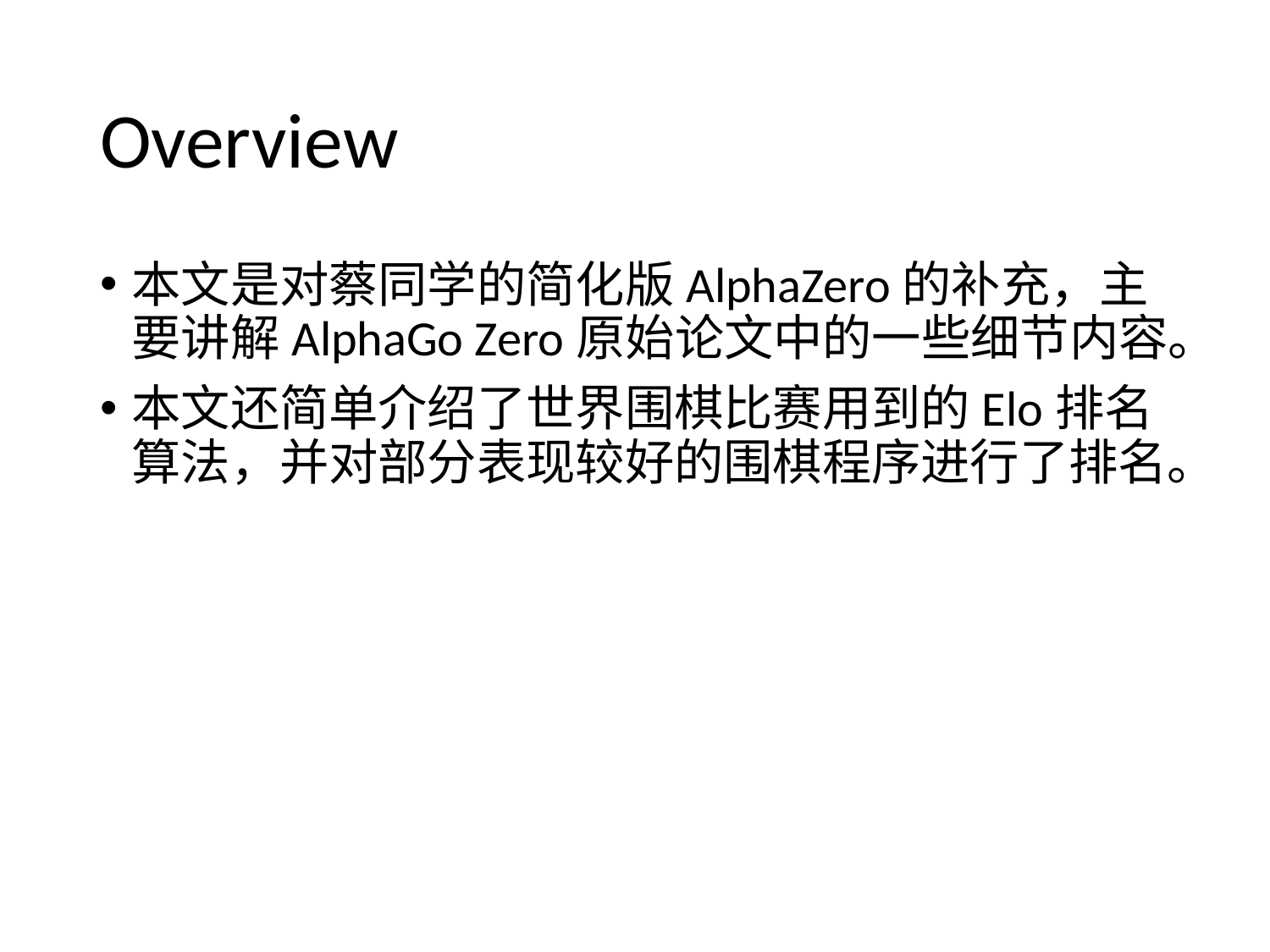

# Overview
本文是对蔡同学的简化版AlphaZero的补充，主要讲解AlphaGo Zero原始论文中的一些细节内容。
本文还简单介绍了世界围棋比赛用到的Elo排名算法，并对部分表现较好的围棋程序进行了排名。